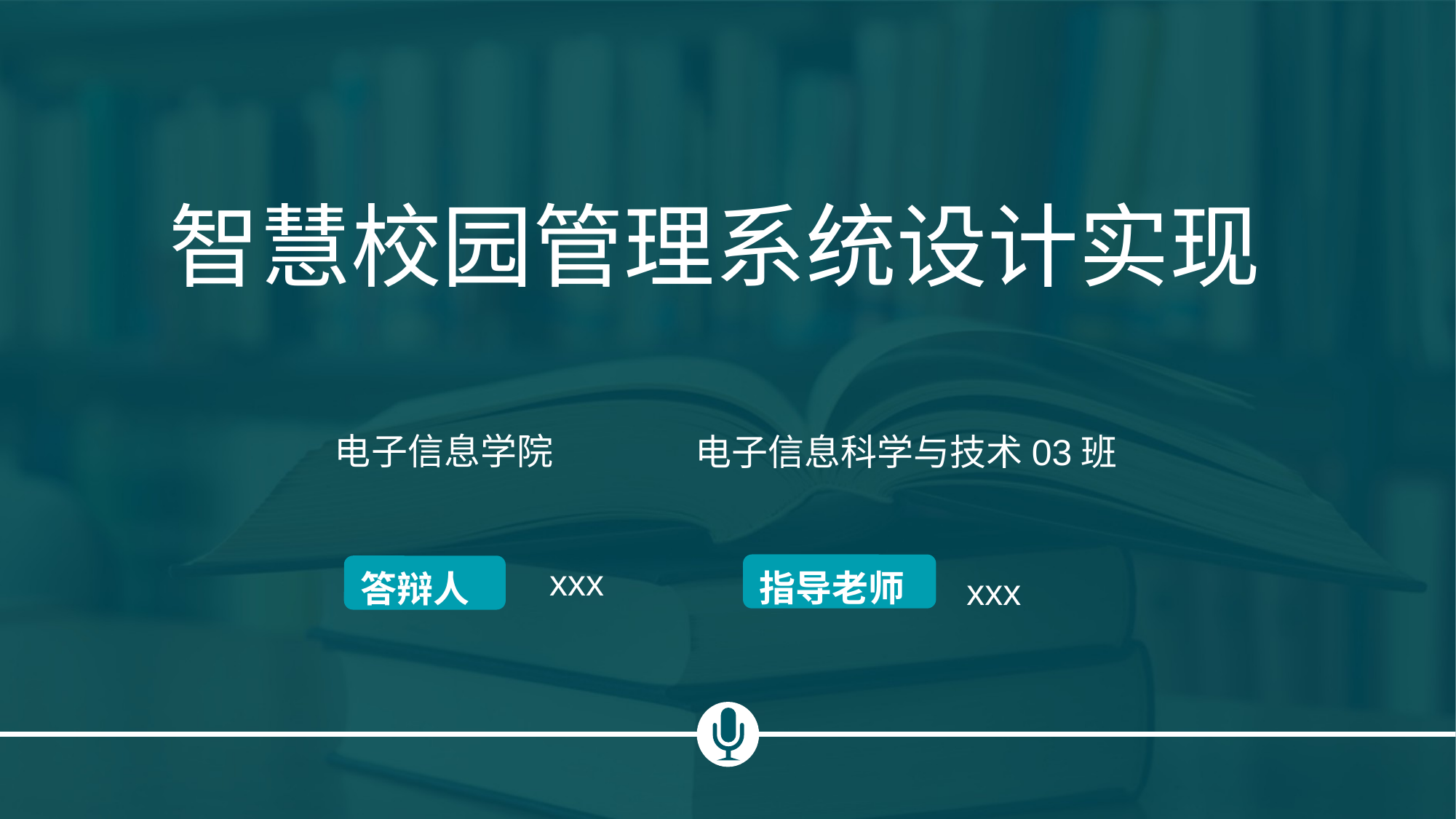

智慧校园管理系统设计实现
电子信息学院
电子信息科学与技术03班
xxx
指导老师
答辩人
xxx